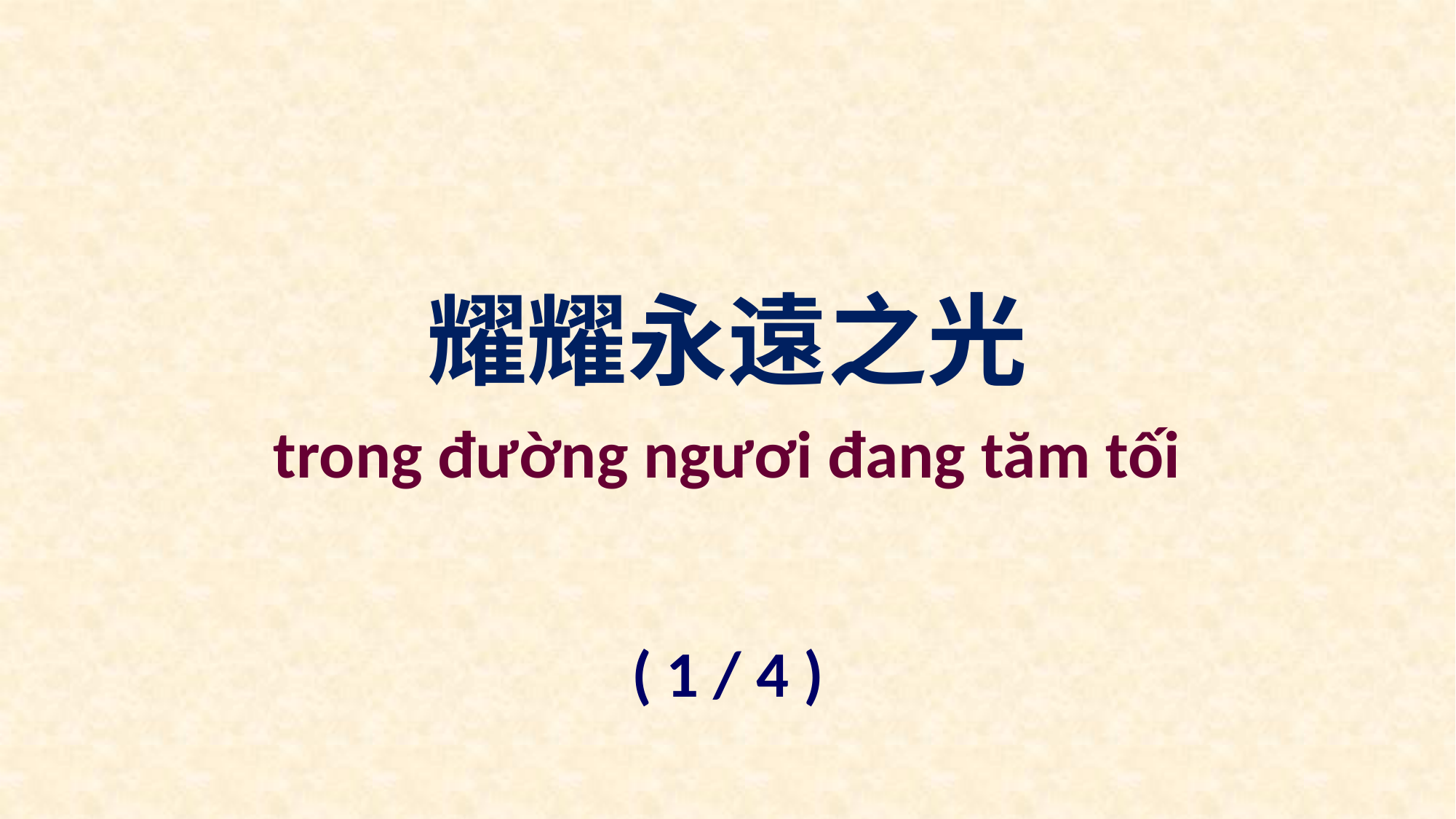

耀耀永遠之光
trong đường ngươi đang tăm tối
( 1 / 4 )